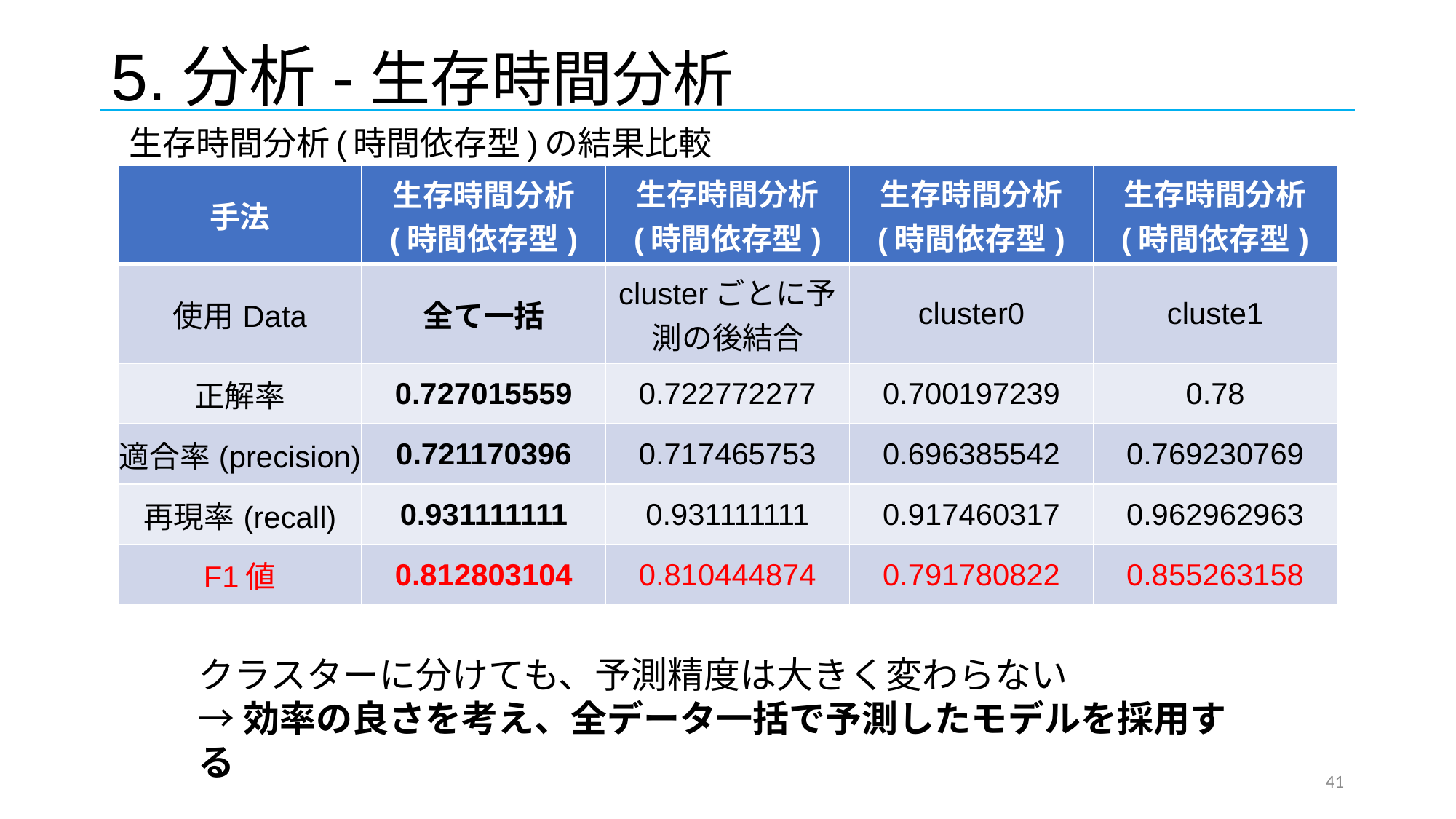

# 5.分析-生存時間分析
生存時間分析(時間依存型)の結果比較
| 手法 | 生存時間分析 (時間依存型) | 生存時間分析 (時間依存型) | 生存時間分析 (時間依存型) | 生存時間分析 (時間依存型) |
| --- | --- | --- | --- | --- |
| 使用Data | 全て一括 | clusterごとに予測の後結合 | cluster0 | cluste1 |
| 正解率 | 0.727015559 | 0.722772277 | 0.700197239 | 0.78 |
| 適合率(precision) | 0.721170396 | 0.717465753 | 0.696385542 | 0.769230769 |
| 再現率(recall) | 0.931111111 | 0.931111111 | 0.917460317 | 0.962962963 |
| F1値 | 0.812803104 | 0.810444874 | 0.791780822 | 0.855263158 |
クラスターに分けても、予測精度は大きく変わらない
→効率の良さを考え、全データ一括で予測したモデルを採用する
41